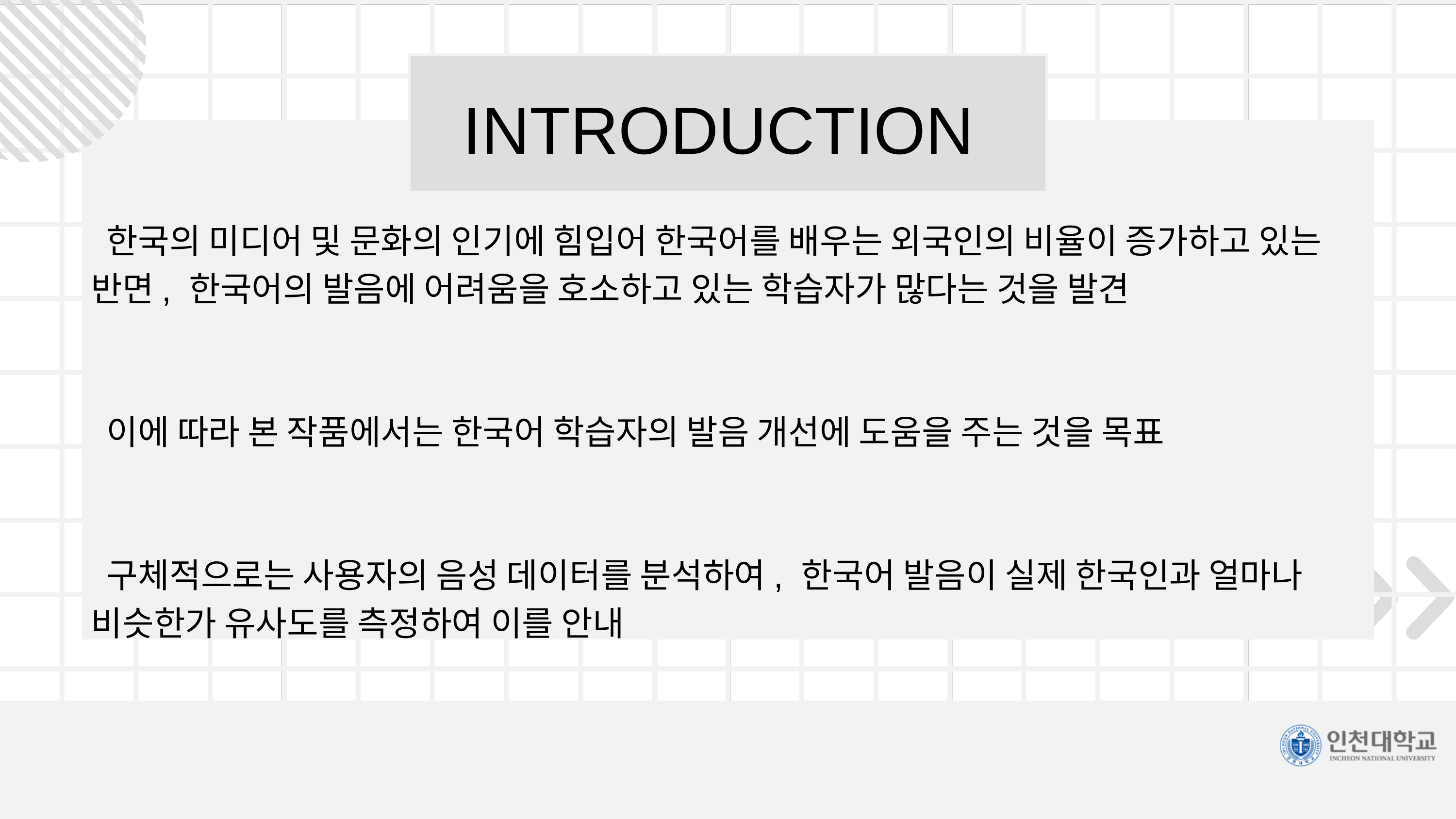

INTRODUCTION

 한국의 미디어 및 문화의 인기에 힘입어 한국어를 배우는 외국인의 비율이 증가하고 있는 반면, 한국어의 발음에 어려움을 호소하고 있는 학습자가 많다는 것을 발견

 이에 따라 본 작품에서는 한국어 학습자의 발음 개선에 도움을 주는 것을 목표

 구체적으로는 사용자의 음성 데이터를 분석하여, 한국어 발음이 실제 한국인과 얼마나 비슷한가 유사도를 측정하여 이를 안내